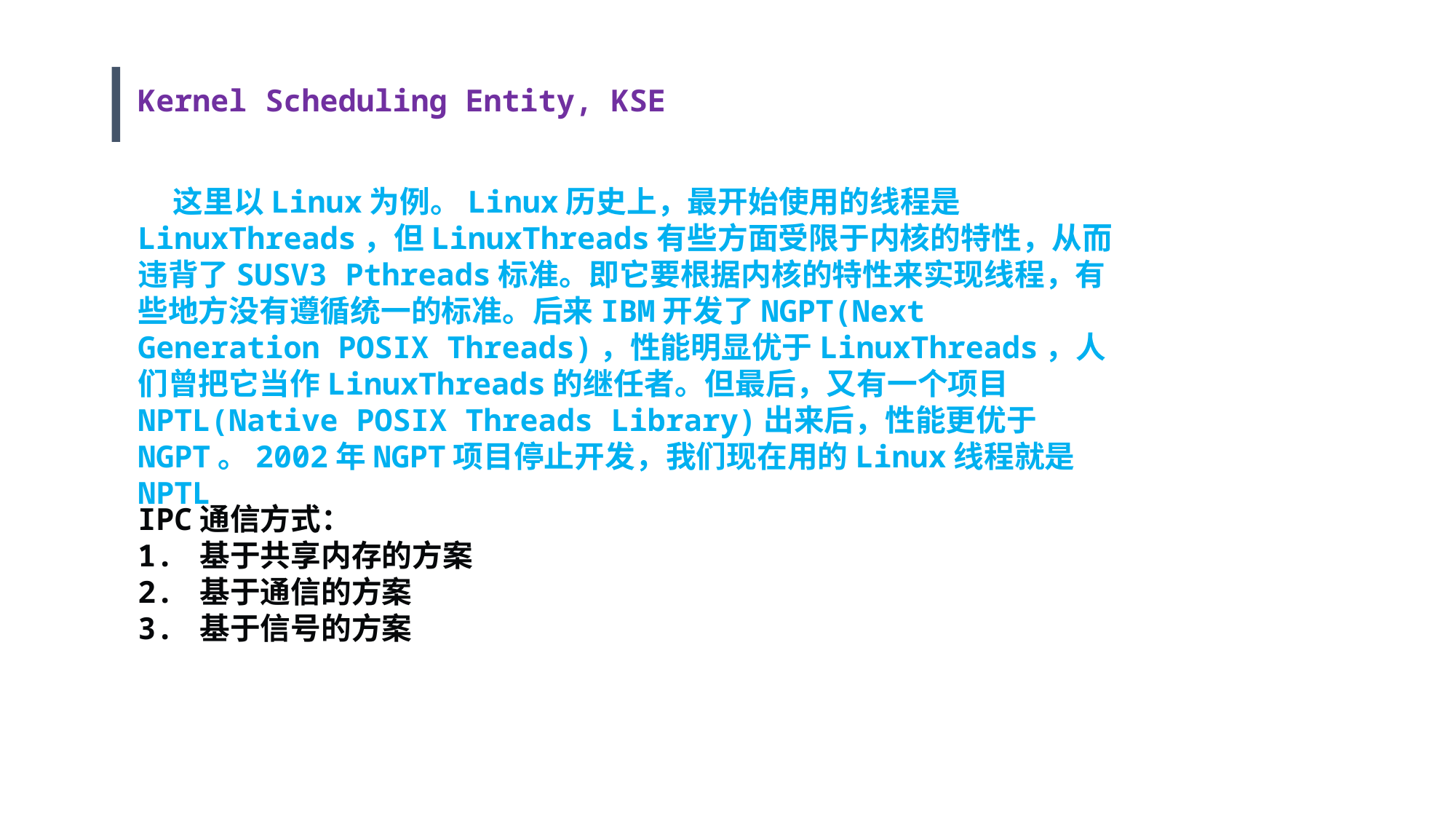

Kernel Scheduling Entity, KSE
    这里以Linux为例。Linux历史上，最开始使用的线程是LinuxThreads，但LinuxThreads有些方面受限于内核的特性，从而违背了SUSV3 Pthreads标准。即它要根据内核的特性来实现线程，有些地方没有遵循统一的标准。后来IBM开发了NGPT(Next Generation POSIX Threads)，性能明显优于LinuxThreads，人们曾把它当作LinuxThreads的继任者。但最后，又有一个项目NPTL(Native POSIX Threads Library)出来后，性能更优于NGPT。2002年NGPT项目停止开发，我们现在用的Linux线程就是NPTL

IPC通信方式：
1. 基于共享内存的方案
2. 基于通信的方案
3. 基于信号的方案

PPT模板下载：www.1ppt.com/moban/     行业PPT模板：www.1ppt.com/hangye/
节日PPT模板：www.1ppt.com/jieri/           PPT素材下载：www.1ppt.com/sucai/
PPT背景图片：www.1ppt.com/beijing/      PPT图表下载：www.1ppt.com/tubiao/
优秀PPT下载：www.1ppt.com/xiazai/        PPT教程： www.1ppt.com/powerpoint/
Word教程： www.1ppt.com/word/              Excel教程：www.1ppt.com/excel/
资料下载：www.1ppt.com/ziliao/                PPT课件下载：www.1ppt.com/kejian/
范文下载：www.1ppt.com/fanwen/             试卷下载：www.1ppt.com/shiti/
教案下载：www.1ppt.com/jiaoan/        PPT论坛：www.1ppt.cn